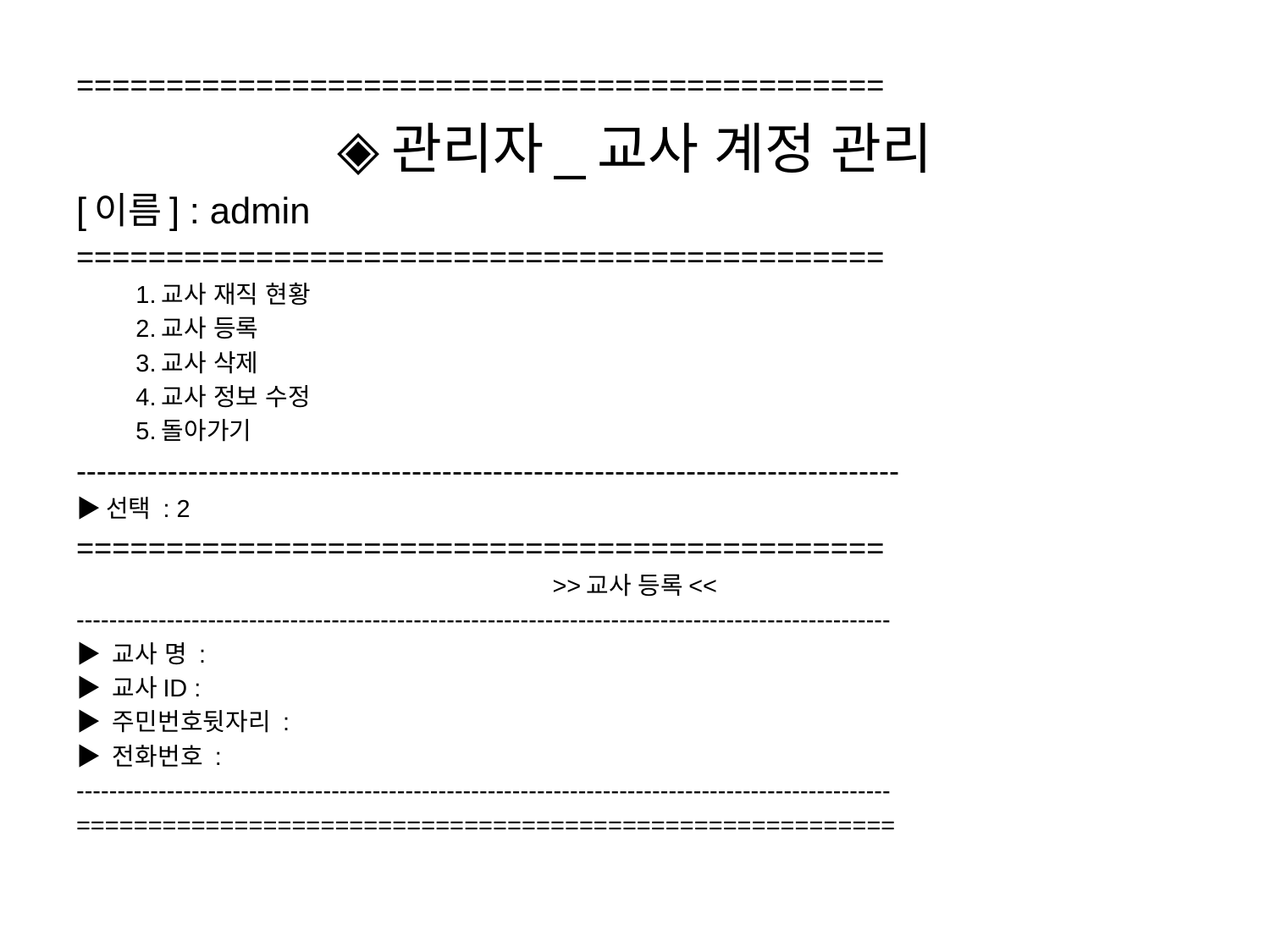

=============================================
◈관리자_교사 계정 관리
[이름] : admin
=============================================
1.교사 재직 현황
2.교사 등록
3.교사 삭제
4.교사 정보 수정
5.돌아가기
---------------------------------------------------------------------------------
▶선택 : 2
=============================================
>>교사 등록<<
---------------------------------------------------------------------------------------------------
▶ 교사 명 :
▶ 교사ID :
▶ 주민번호뒷자리 :
▶ 전화번호 :
---------------------------------------------------------------------------------------------------
=========================================================